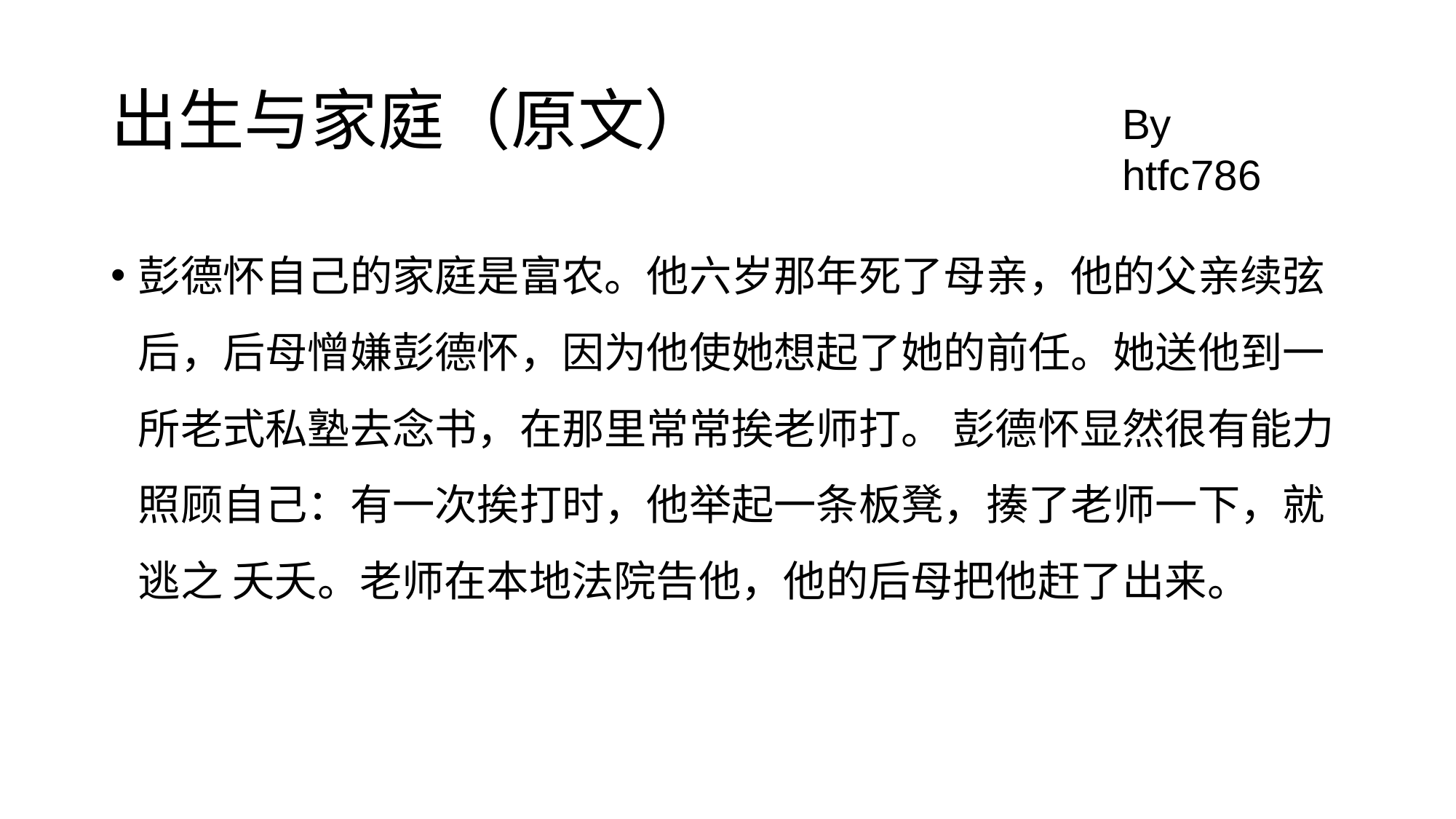

# 出生与家庭（原文）
By htfc786
彭德怀自己的家庭是富农。他六岁那年死了母亲，他的父亲续弦后，后母憎嫌彭德怀，因为他使她想起了她的前任。她送他到一所老式私塾去念书，在那里常常挨老师打。 彭德怀显然很有能力照顾自己：有一次挨打时，他举起一条板凳，揍了老师一下，就逃之 夭夭。老师在本地法院告他，他的后母把他赶了出来。